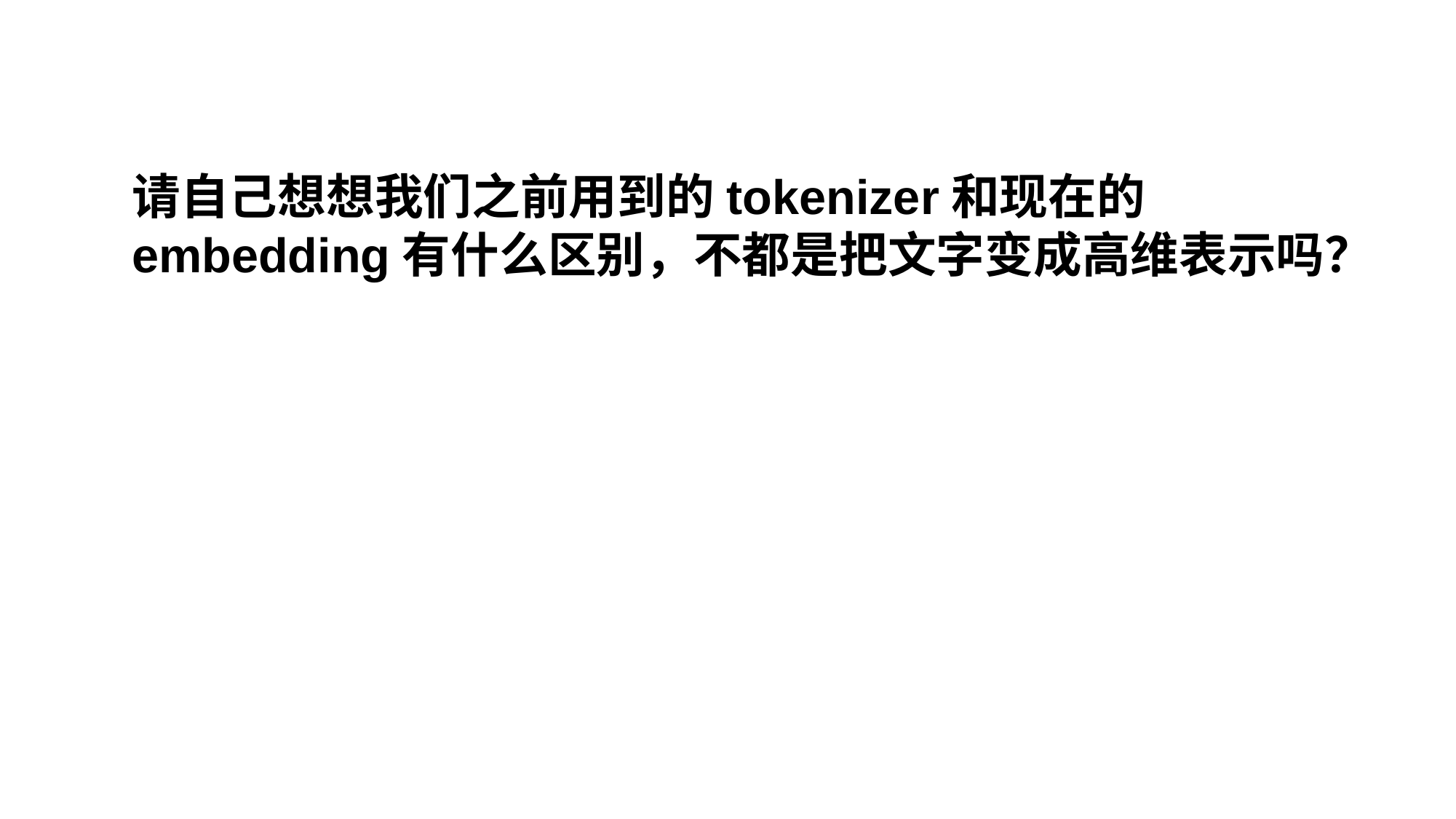

请自己想想我们之前用到的tokenizer和现在的embedding有什么区别，不都是把文字变成高维表示吗？